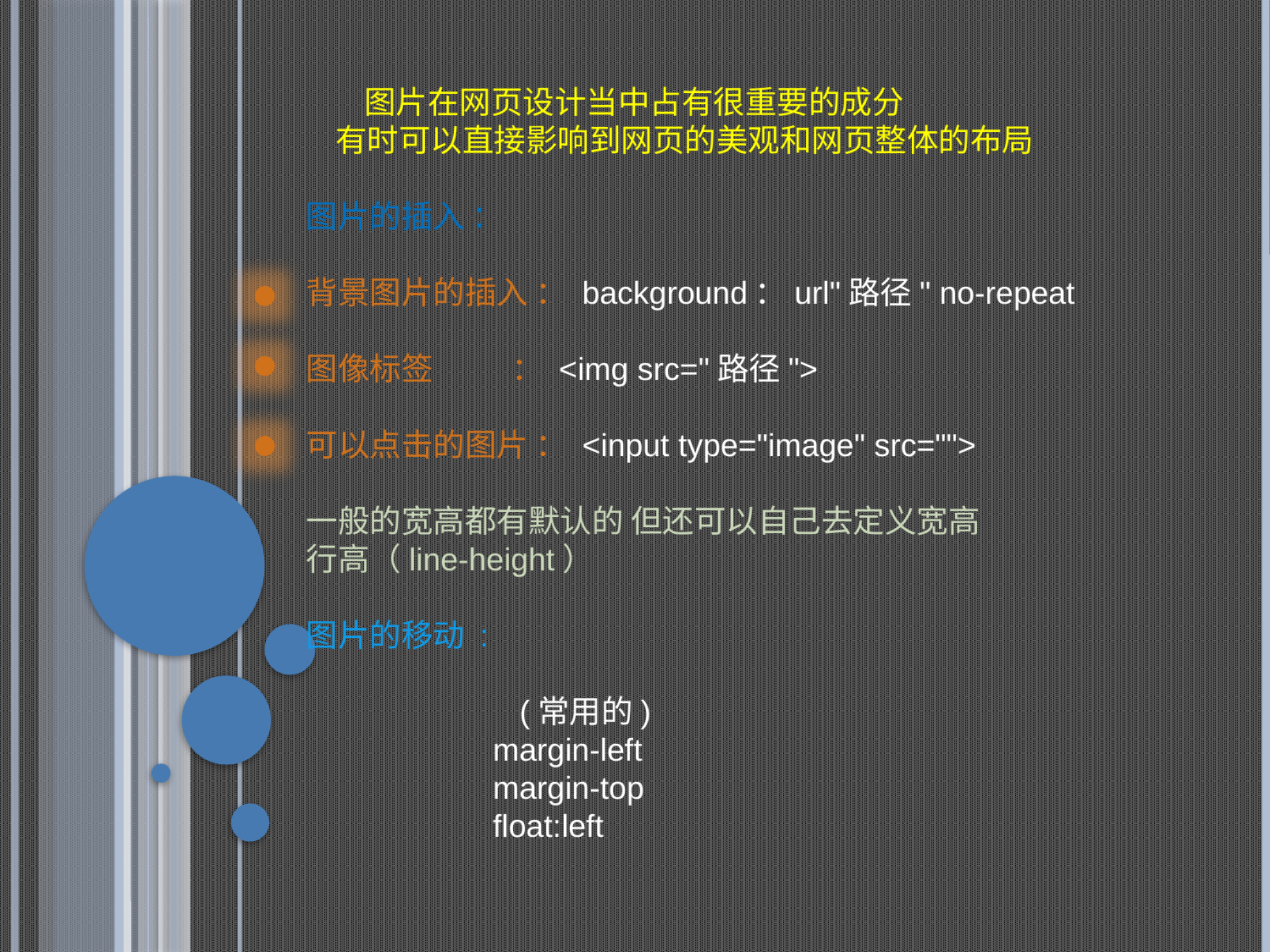

图片在网页设计当中占有很重要的成分
   有时可以直接影响到网页的美观和网页整体的布局

图片的插入 ：

背景图片的插入 ： background：url"路径" no-repeat

图像标签           ： <img src="路径">

可以点击的图片 ： <input type="image" src="">

一般的宽高都有默认的 但还可以自己去定义宽高
行高（line-height）

图片的移动 :

                        (常用的)
                     margin-left
                     margin-top
                     float:left